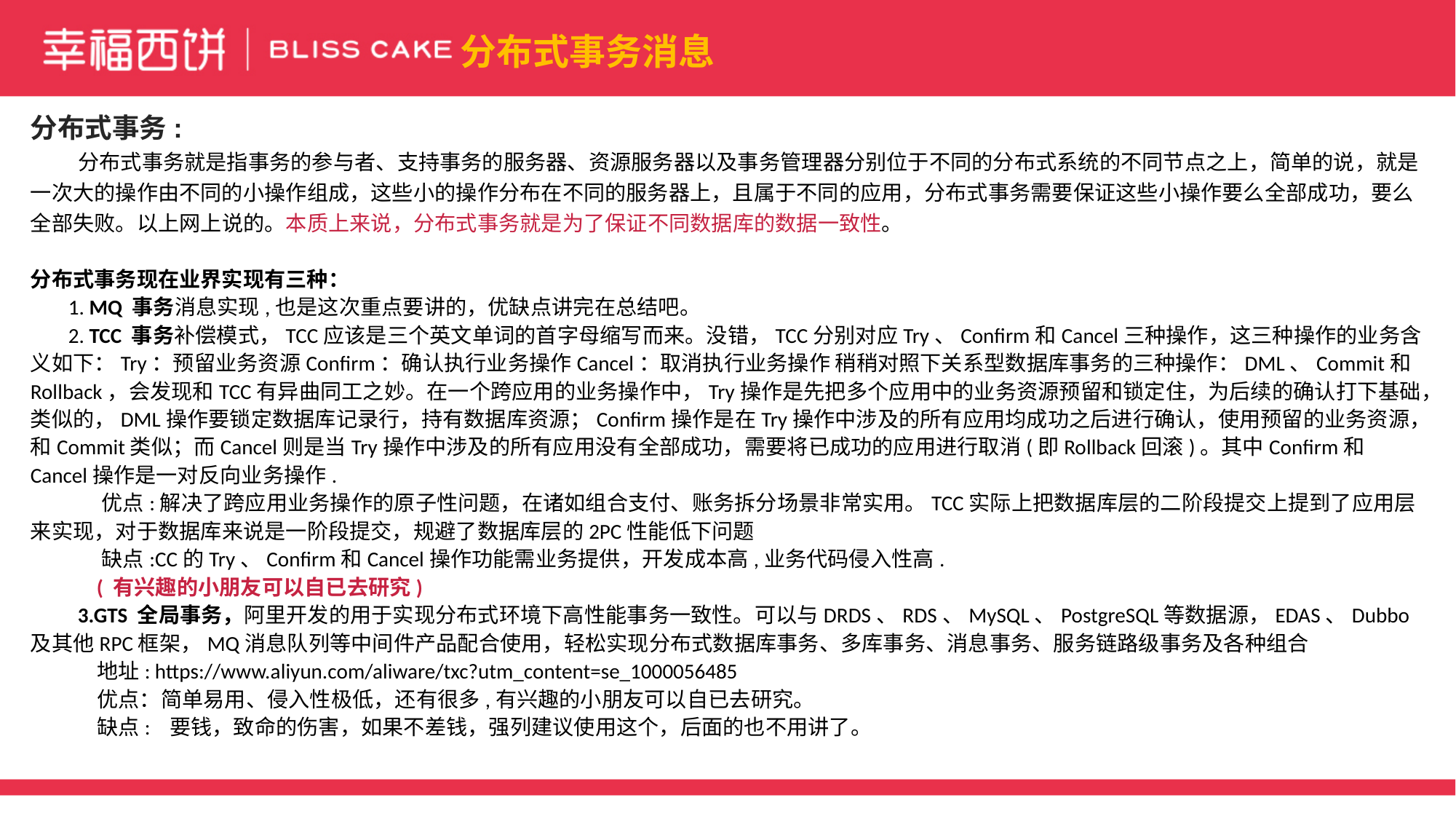

分布式事务消息
分布式事务:
         分布式事务就是指事务的参与者、支持事务的服务器、资源服务器以及事务管理器分别位于不同的分布式系统的不同节点之上，简单的说，就是一次大的操作由不同的小操作组成，这些小的操作分布在不同的服务器上，且属于不同的应用，分布式事务需要保证这些小操作要么全部成功，要么全部失败。以上网上说的。本质上来说，分布式事务就是为了保证不同数据库的数据一致性。

分布式事务现在业界实现有三种：
        1. MQ 事务消息实现,也是这次重点要讲的，优缺点讲完在总结吧。
        2. TCC 事务补偿模式，TCC应该是三个英文单词的首字母缩写而来。没错，TCC分别对应Try、Confirm和Cancel三种操作，这三种操作的业务含义如下：Try：预留业务资源Confirm：确认执行业务操作Cancel：取消执行业务操作 稍稍对照下关系型数据库事务的三种操作：DML、Commit和Rollback，会发现和TCC有异曲同工之妙。在一个跨应用的业务操作中，Try操作是先把多个应用中的业务资源预留和锁定住，为后续的确认打下基础，类似的，DML操作要锁定数据库记录行，持有数据库资源；Confirm操作是在Try操作中涉及的所有应用均成功之后进行确认，使用预留的业务资源，和Commit类似；而Cancel则是当Try操作中涉及的所有应用没有全部成功，需要将已成功的应用进行取消(即Rollback回滚)。其中Confirm和Cancel操作是一对反向业务操作.
              优点:解决了跨应用业务操作的原子性问题，在诸如组合支付、账务拆分场景非常实用。TCC实际上把数据库层的二阶段提交上提到了应用层来实现，对于数据库来说是一阶段提交，规避了数据库层的2PC性能低下问题
              缺点:CC的Try、Confirm和Cancel操作功能需业务提供，开发成本高,业务代码侵入性高.
              ( 有兴趣的小朋友可以自已去研究)
          3.GTS 全局事务，阿里开发的用于实现分布式环境下高性能事务一致性。可以与DRDS、RDS、MySQL、PostgreSQL等数据源，EDAS、Dubbo及其他RPC框架，MQ消息队列等中间件产品配合使用，轻松实现分布式数据库事务、多库事务、消息事务、服务链路级事务及各种组合
             地址: https://www.aliyun.com/aliware/txc?utm_content=se_1000056485
             优点：简单易用、侵入性极低，还有很多,有兴趣的小朋友可以自已去研究。
             缺点:   要钱，致命的伤害，如果不差钱，强列建议使用这个，后面的也不用讲了。